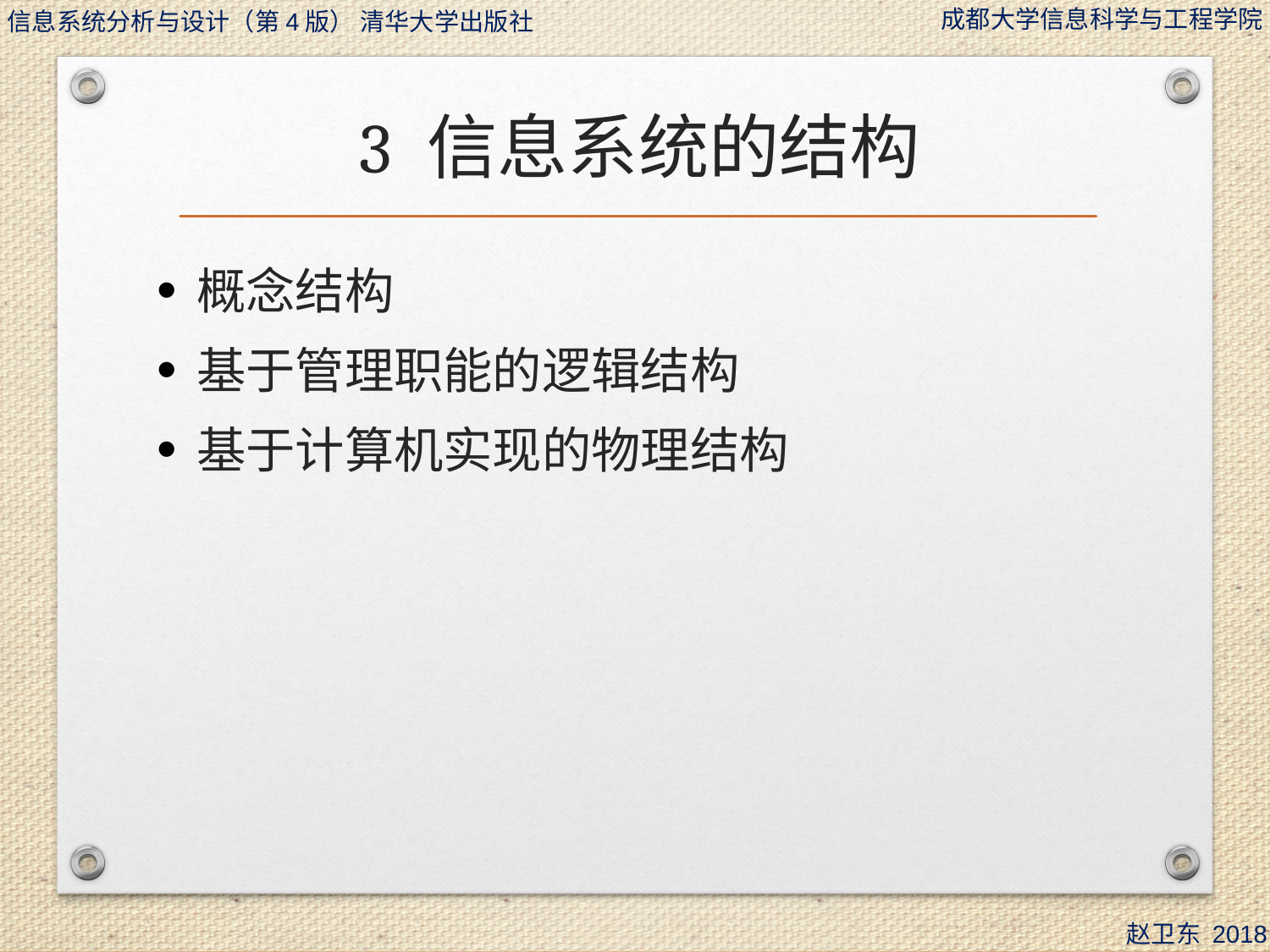

# 3 信息系统的结构
概念结构
基于管理职能的逻辑结构
基于计算机实现的物理结构